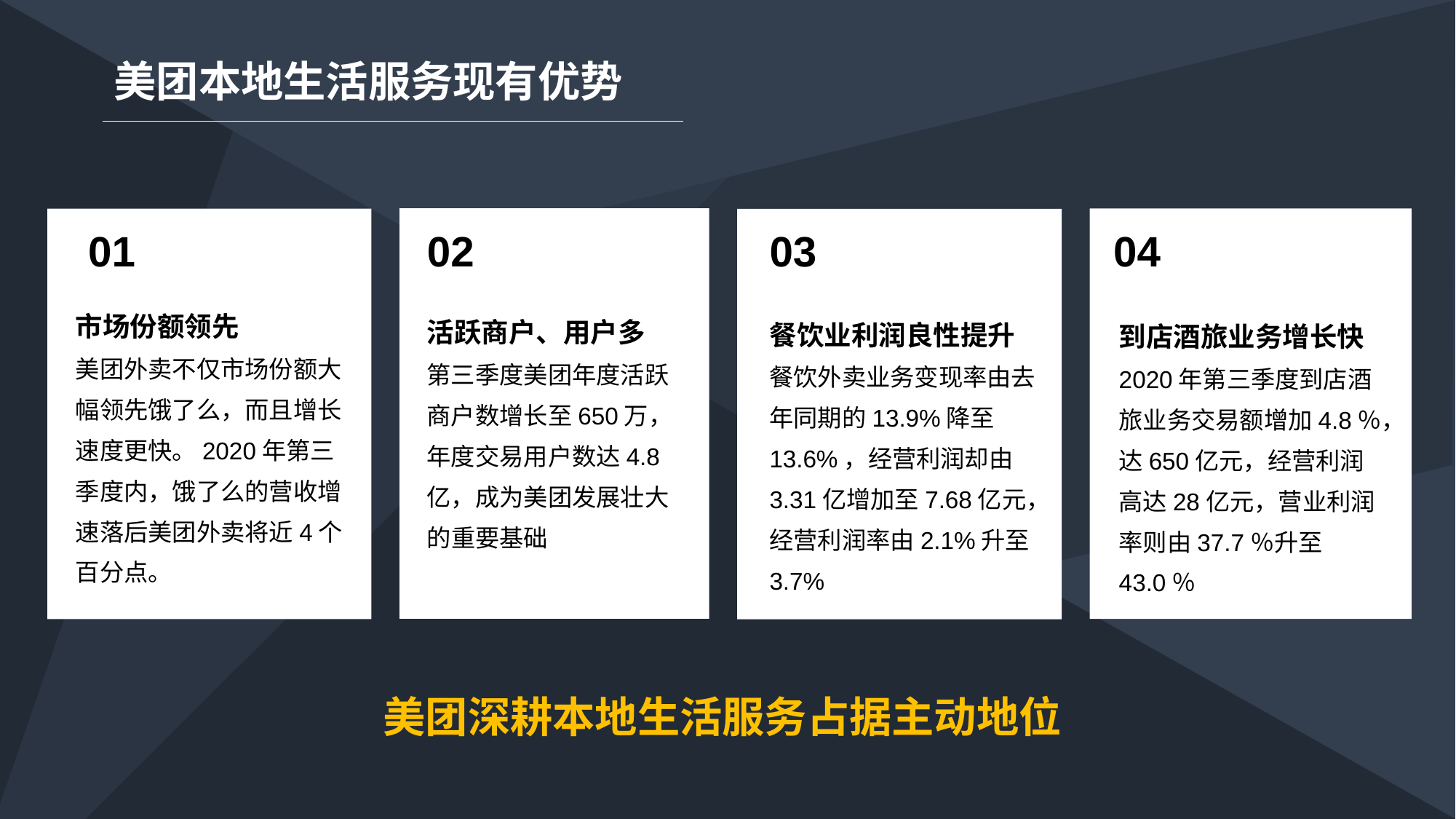

美团本地生活服务现有优势

02
活跃商户、用户多
第三季度美团年度活跃商户数增长至650万，年度交易用户数达4.8亿，成为美团发展壮大的重要基础

04
到店酒旅业务增长快
2020年第三季度到店酒旅业务交易额增加4.8％，达650亿元，经营利润高达28亿元，营业利润率则由37.7％升至43.0％

01
市场份额领先
美团外卖不仅市场份额大幅领先饿了么，而且增长速度更快。2020年第三季度内，饿了么的营收增速落后美团外卖将近4个百分点。

03
餐饮业利润良性提升
餐饮外卖业务变现率由去年同期的13.9%降至13.6%，经营利润却由3.31亿增加至7.68亿元，经营利润率由2.1%升至3.7%
美团深耕本地生活服务占据主动地位